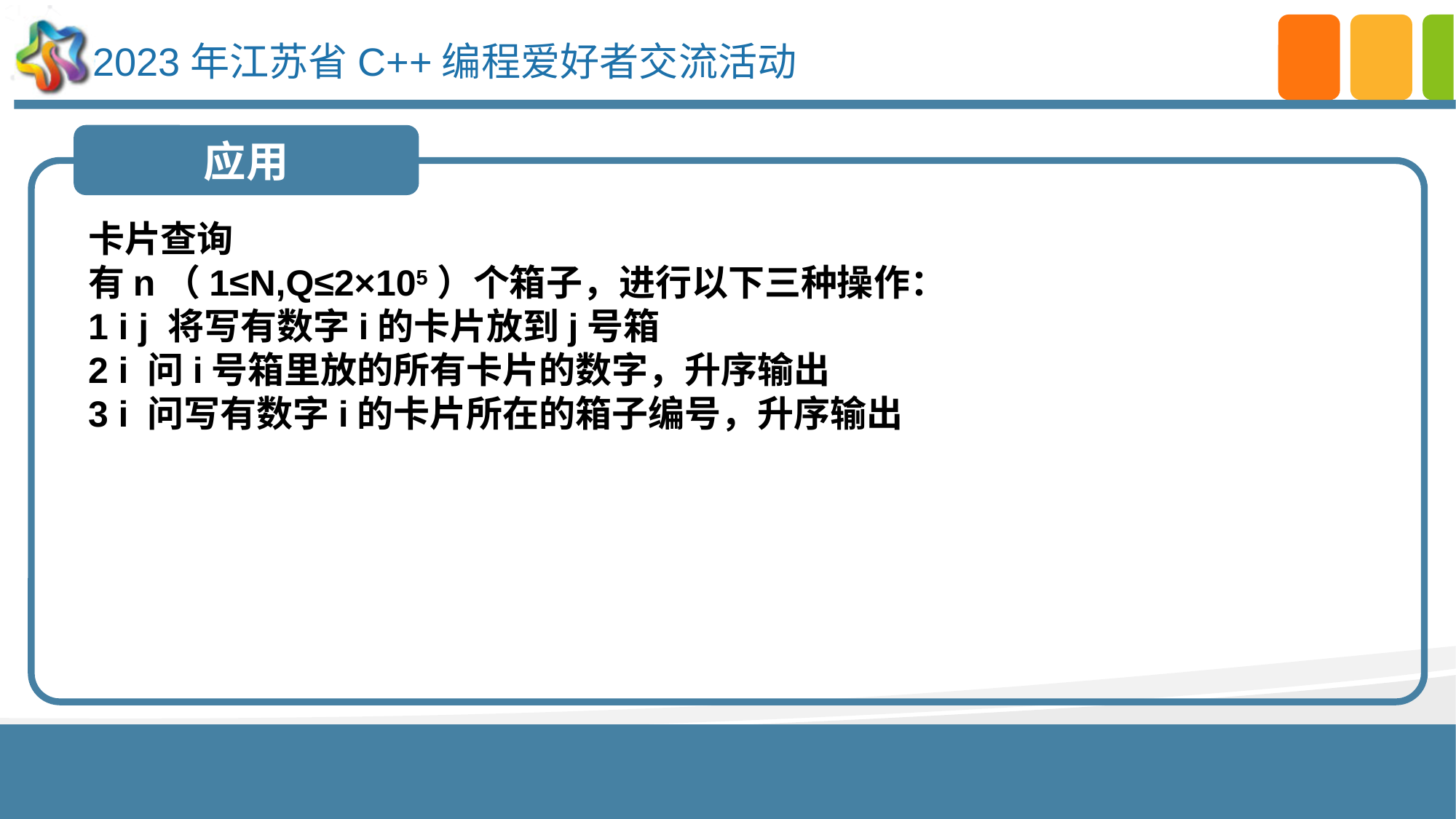

应用
卡片查询
有n（1≤N,Q≤2×105）个箱子，进行以下三种操作：
1 i j 将写有数字i的卡片放到j号箱
2 i 问i号箱里放的所有卡片的数字，升序输出
3 i 问写有数字i的卡片所在的箱子编号，升序输出